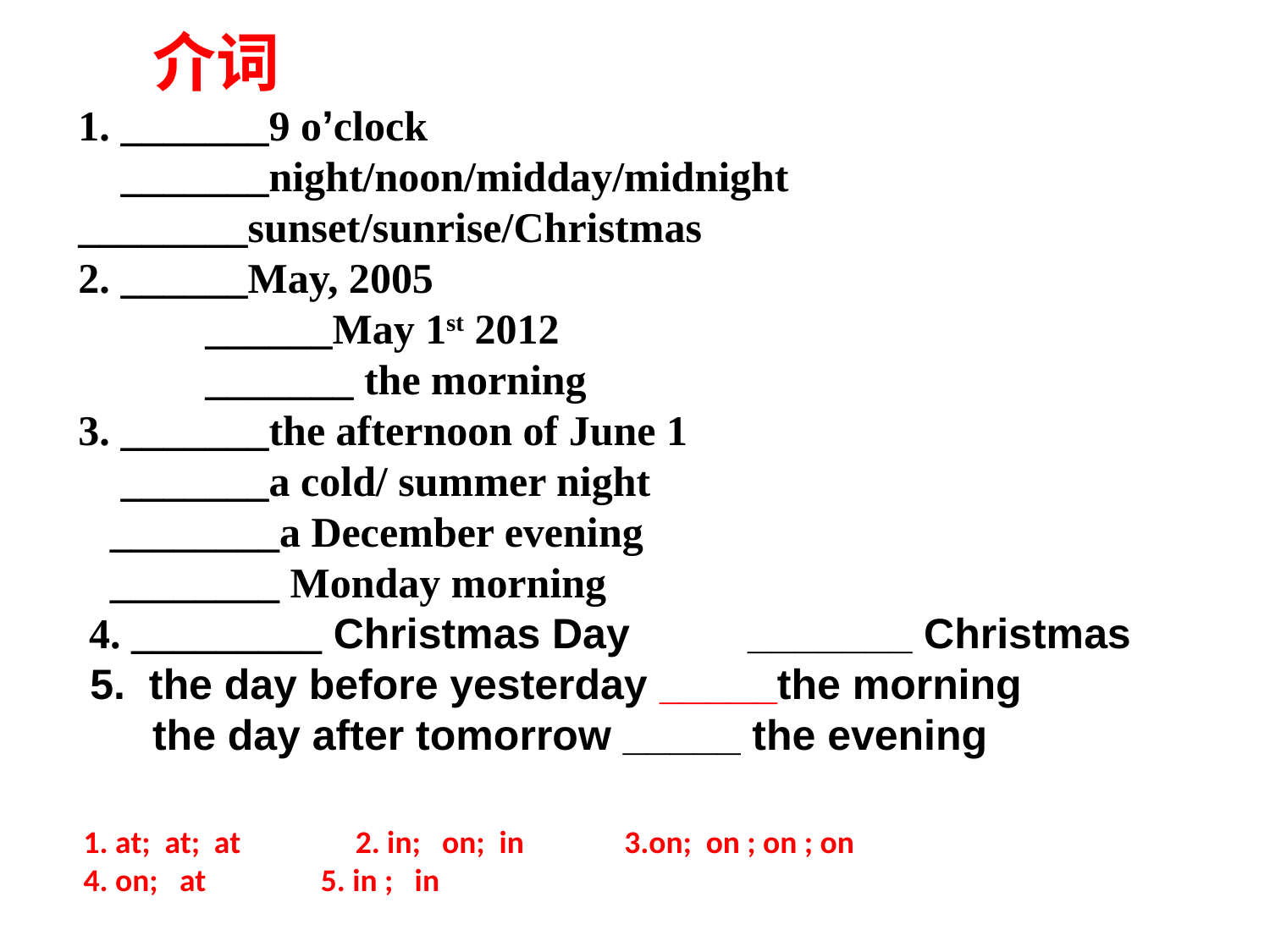

介词
1. _______9 o’clock
    _______night/noon/midday/midnight      	________sunset/sunrise/Christmas
2. ______May, 2005
 	______May 1st 2012
	_______ the morning
3. _______the afternoon of June 1
    _______a cold/ summer night
   ________a December evening
   ________ Monday morning
 4. _________ Christmas Day          _______ Christmas
 5.  the day before yesterday _____the morning
the day after tomorrow _____ the evening
1. at;  at;  at                2. in;   on;  in              3.on;  on ; on ; on
4. on;   at                5. in ;   in